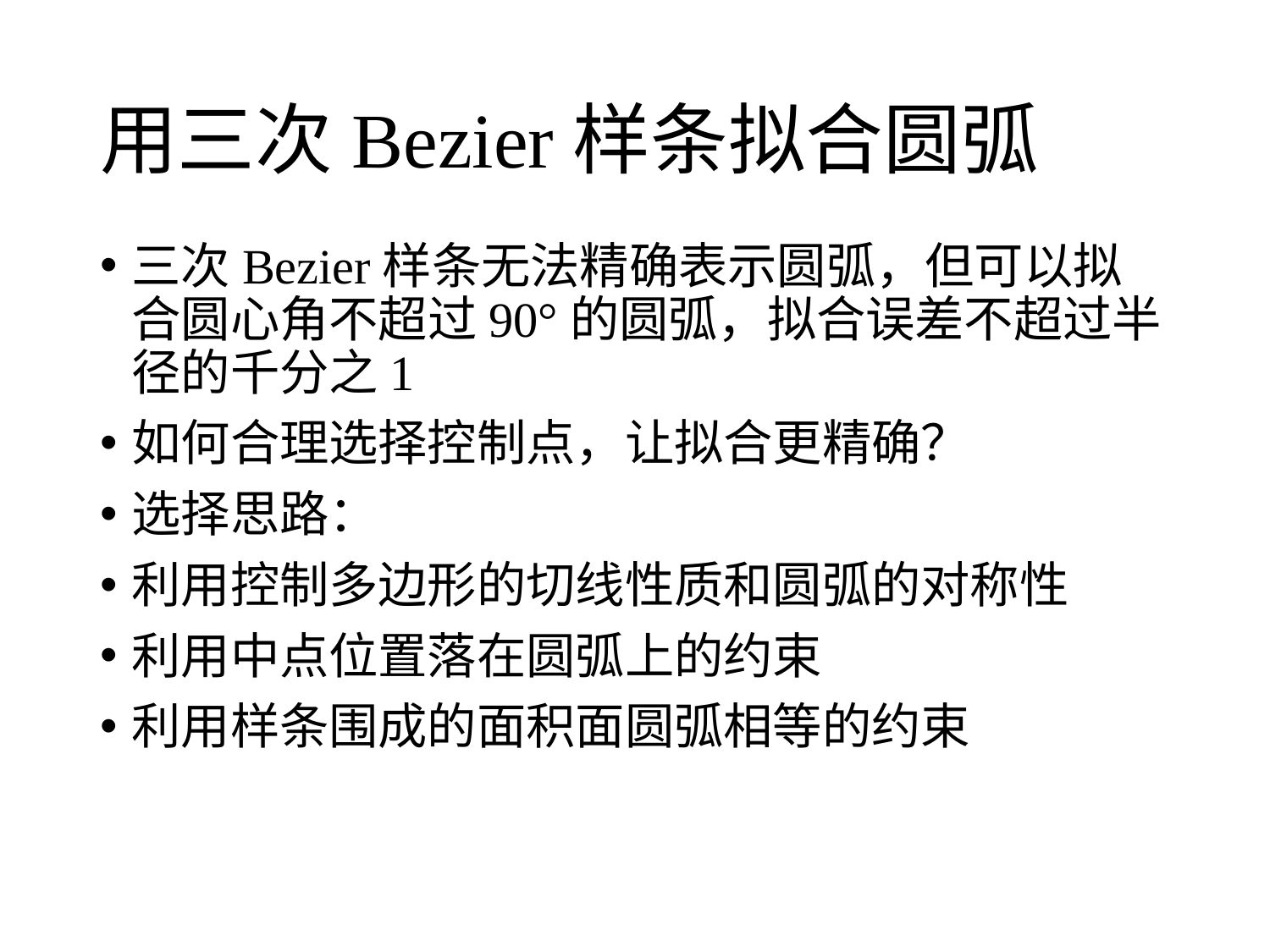

# 用三次Bezier样条拟合圆弧
三次Bezier样条无法精确表示圆弧，但可以拟合圆心角不超过90°的圆弧，拟合误差不超过半径的千分之1
如何合理选择控制点，让拟合更精确？
选择思路：
利用控制多边形的切线性质和圆弧的对称性
利用中点位置落在圆弧上的约束
利用样条围成的面积面圆弧相等的约束